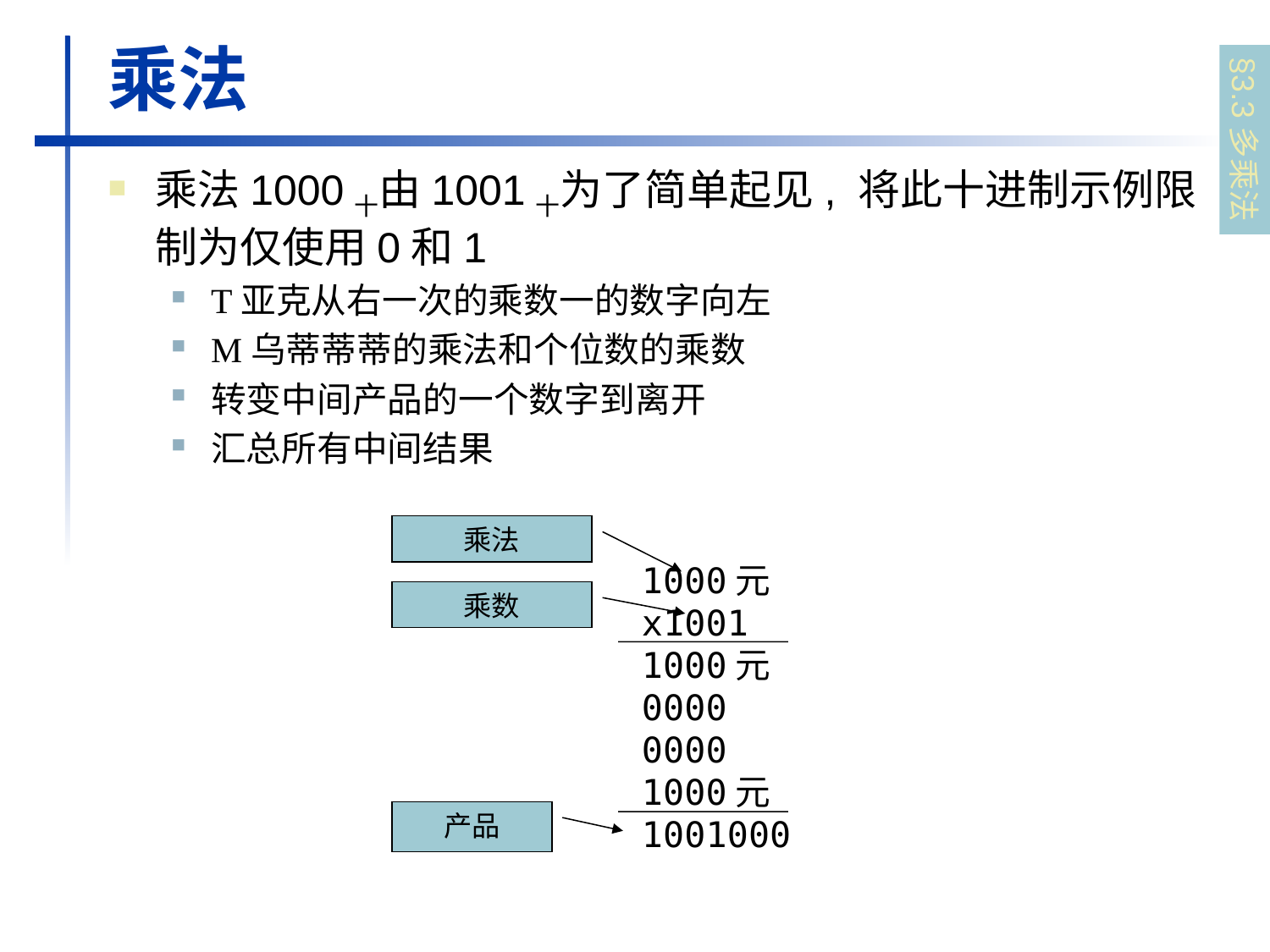

# 乘法
§3.3多乘法
乘法1000十由1001十为了简单起见, 将此十进制示例限制为仅使用0和1
T亚克从右一次的乘数一的数字向左
M乌蒂蒂蒂的乘法和个位数的乘数
转变中间产品的一个数字到离开
汇总所有中间结果
乘法
1000元
x1001
1000元
0000
0000
1000元
1001000

乘数
产品